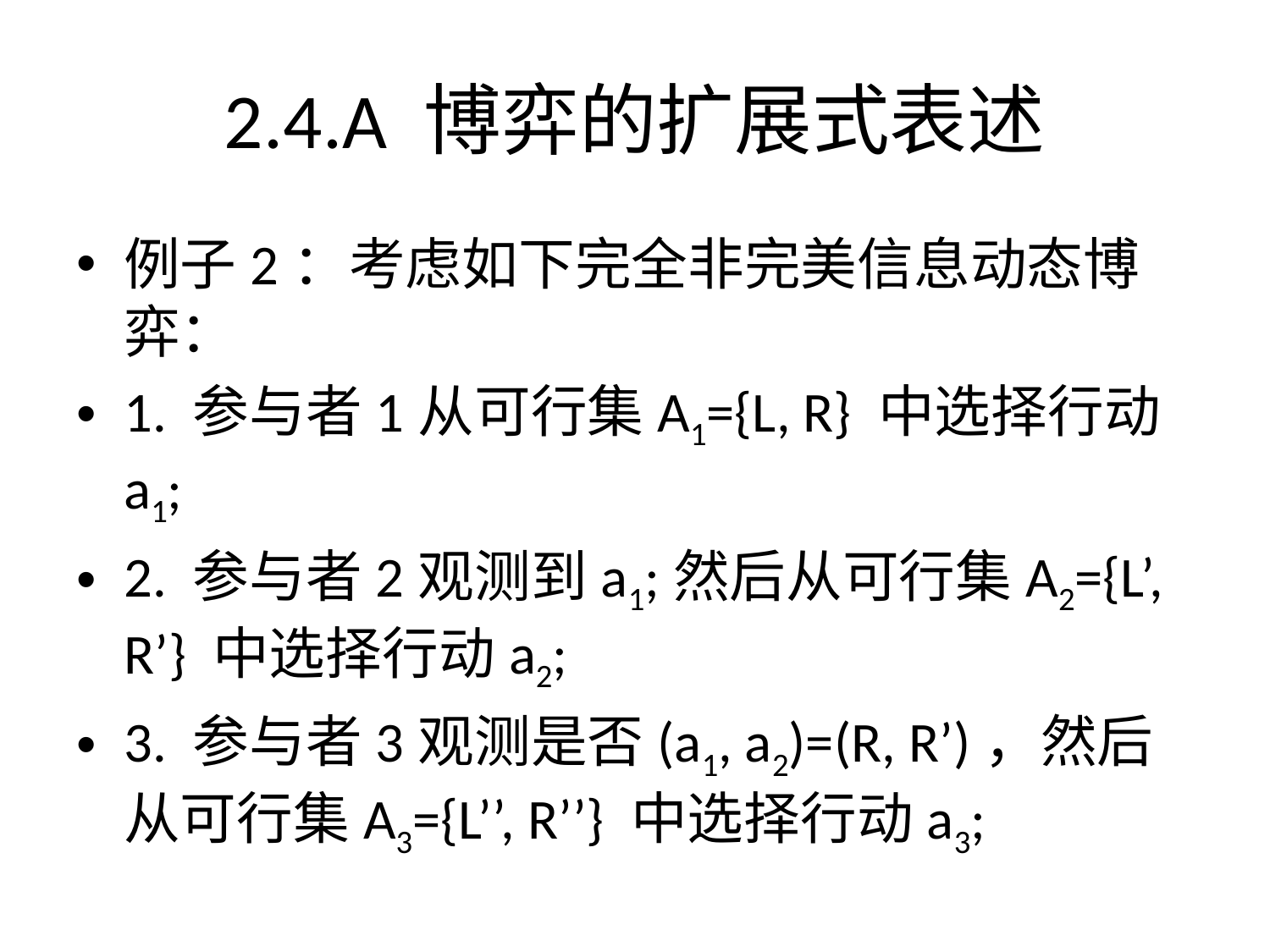

2.4.A 博弈的扩展式表述
例子2：考虑如下完全非完美信息动态博弈：
1. 参与者1从可行集A1={L, R} 中选择行动a1;
2. 参与者2观测到a1;然后从可行集A2={L’, R’} 中选择行动a2;
3. 参与者3观测是否(a1, a2)=(R, R’)，然后从可行集A3={L’’, R’’} 中选择行动a3;